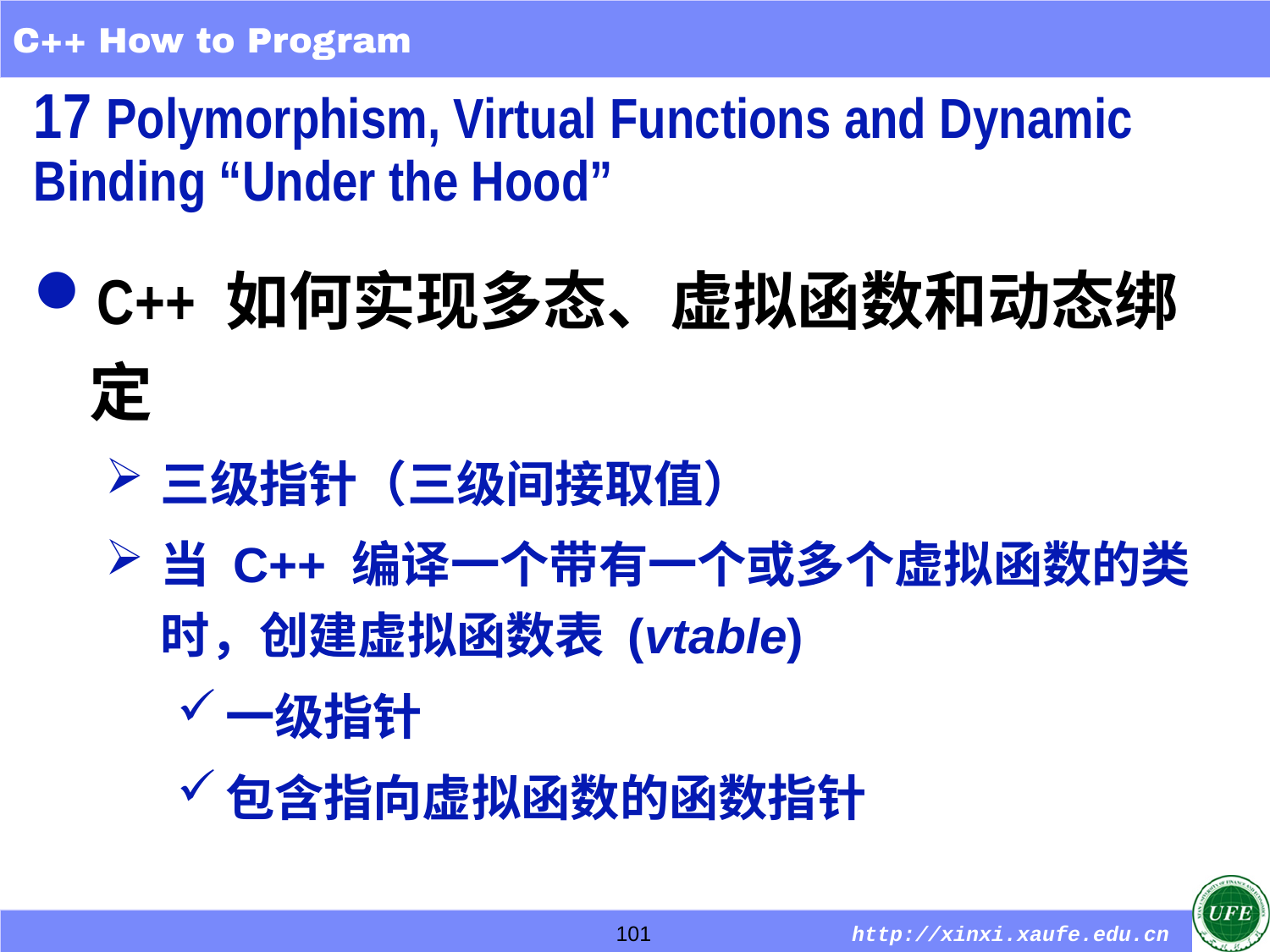

17 Polymorphism, Virtual Functions and Dynamic Binding “Under the Hood”
C++ 如何实现多态、虚拟函数和动态绑定
三级指针（三级间接取值）
当 C++ 编译一个带有一个或多个虚拟函数的类时，创建虚拟函数表 (vtable)
一级指针
包含指向虚拟函数的函数指针
101